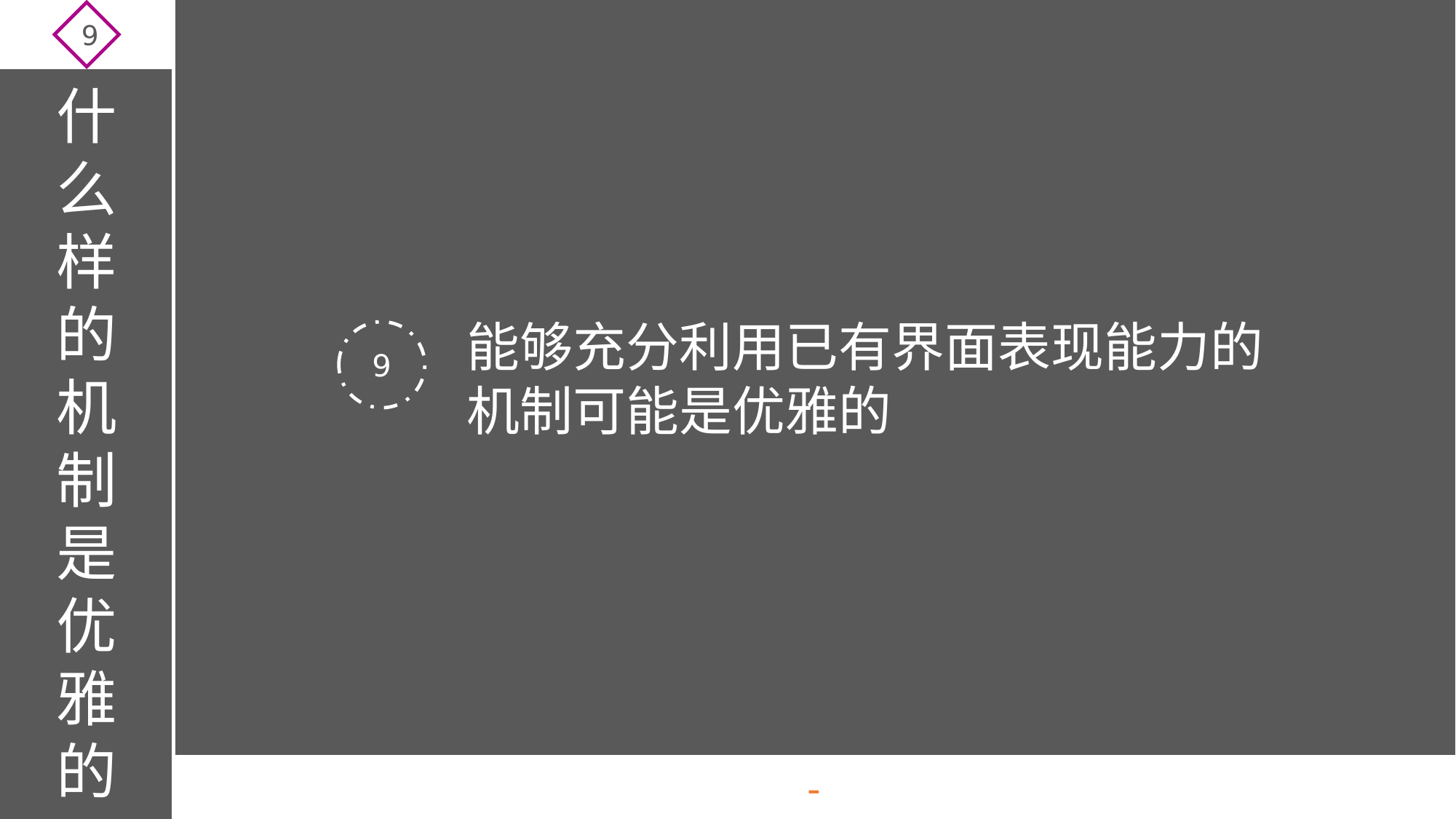

9
什么样的机制是优雅的
能够充分利用已有界面表现能力的机制可能是优雅的
9
-